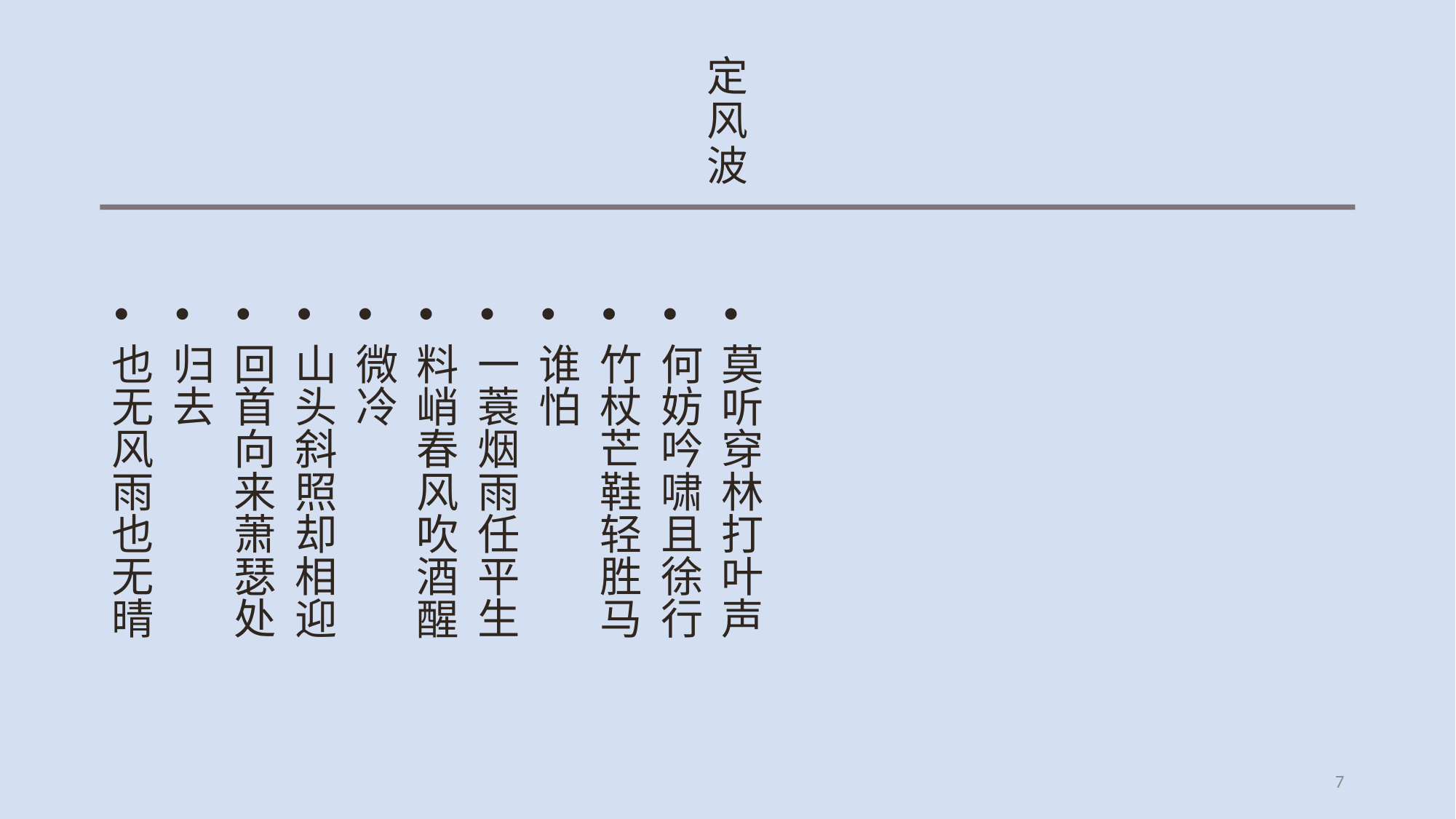

# 定 风 波
莫听穿林打叶声
何妨吟啸且徐行
竹杖芒鞋轻胜马
谁怕
一蓑烟雨任平生
料峭春风吹酒醒
微冷
山头斜照却相迎
回首向来萧瑟处
归去
也无风雨也无晴
7